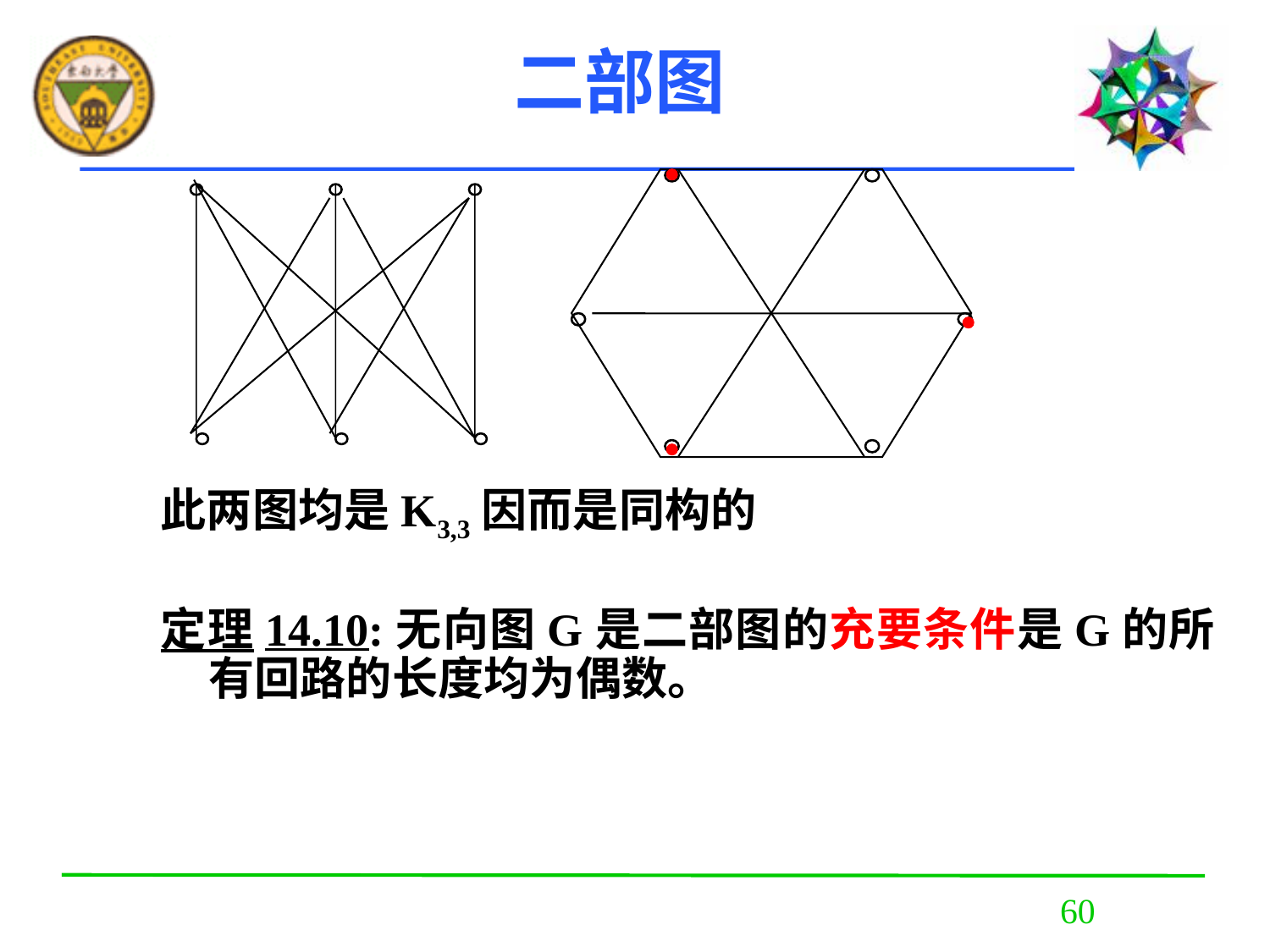

# 二部图

此两图均是K3,3因而是同构的

定理14.10:无向图G是二部图的充要条件是G的所有回路的长度均为偶数。